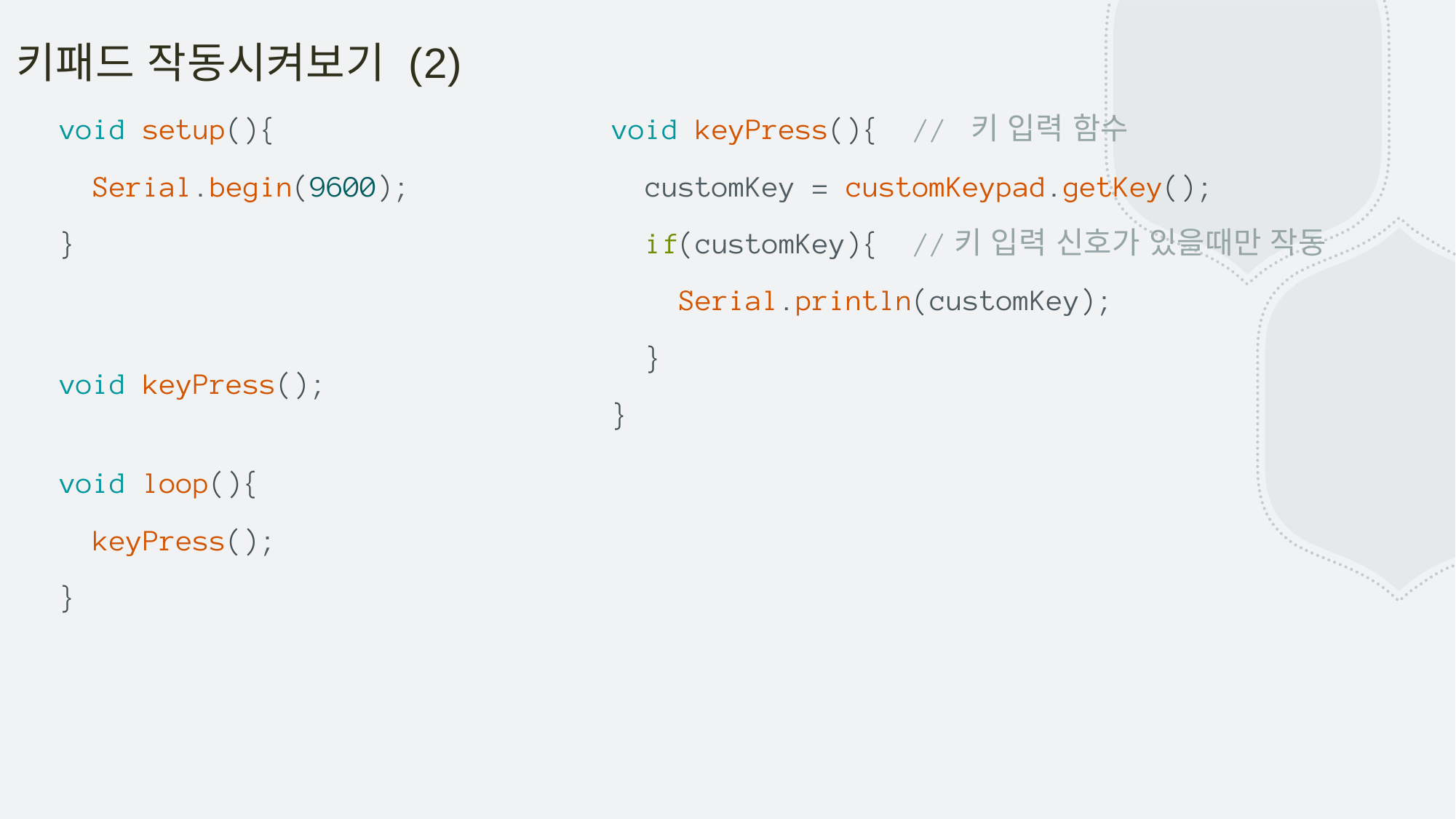

# 키패드 작동시켜보기 (2)
void setup(){
  Serial.begin(9600);
}
void keyPress();
void loop(){
  keyPress();
}
void keyPress(){  // 키 입력 함수
  customKey = customKeypad.getKey();
  if(customKey){  //키 입력 신호가 있을때만 작동
    Serial.println(customKey);
  }
}